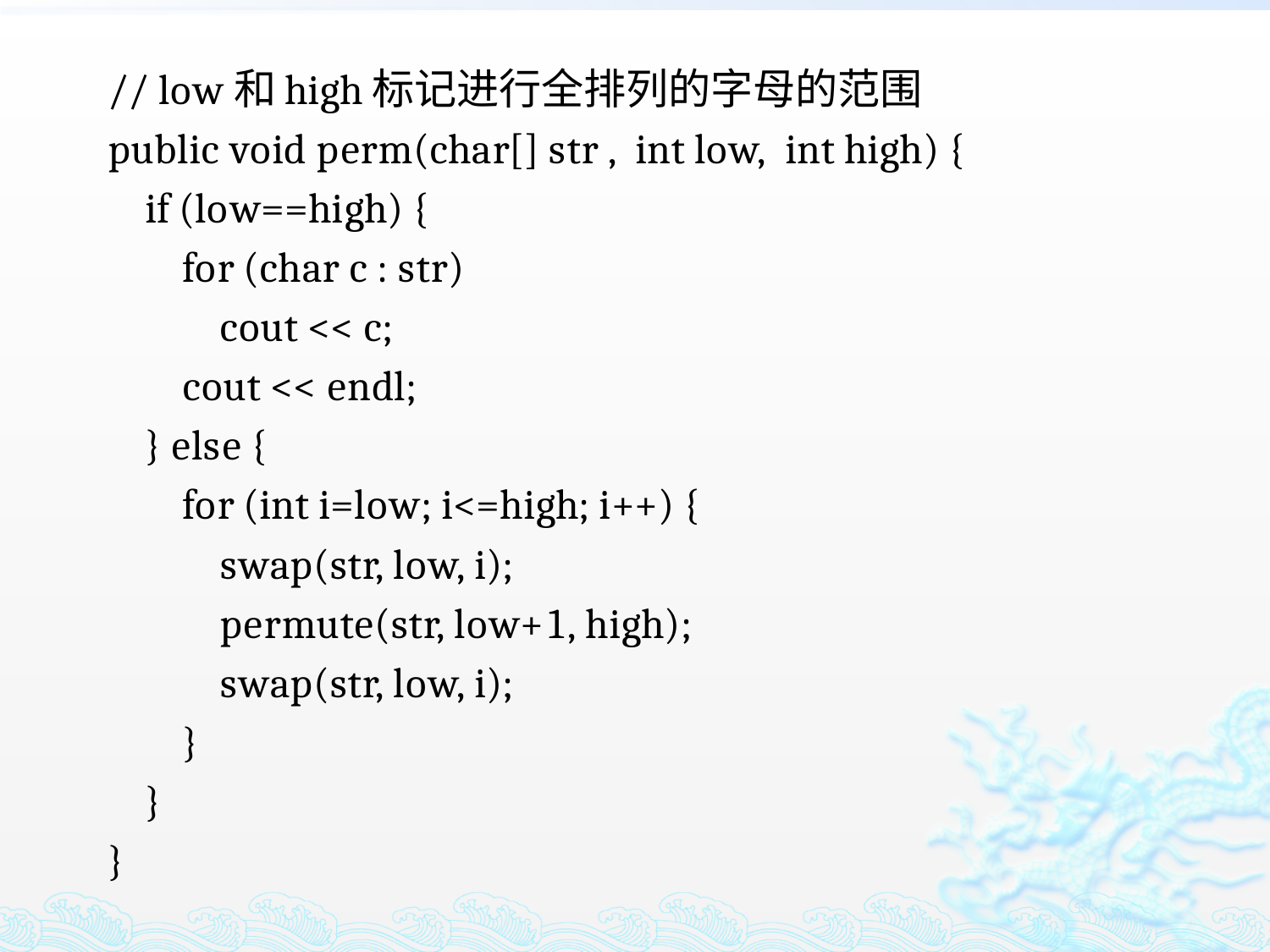

// low和high标记进行全排列的字母的范围
public void perm(char[] str ,  int low,  int high) {
    if (low==high) {
        for (char c : str)
            cout << c;
        cout << endl;
    } else {
        for (int i=low; i<=high; i++) {
            swap(str, low, i);
            permute(str, low+1, high);
            swap(str, low, i);
        }
    }
}